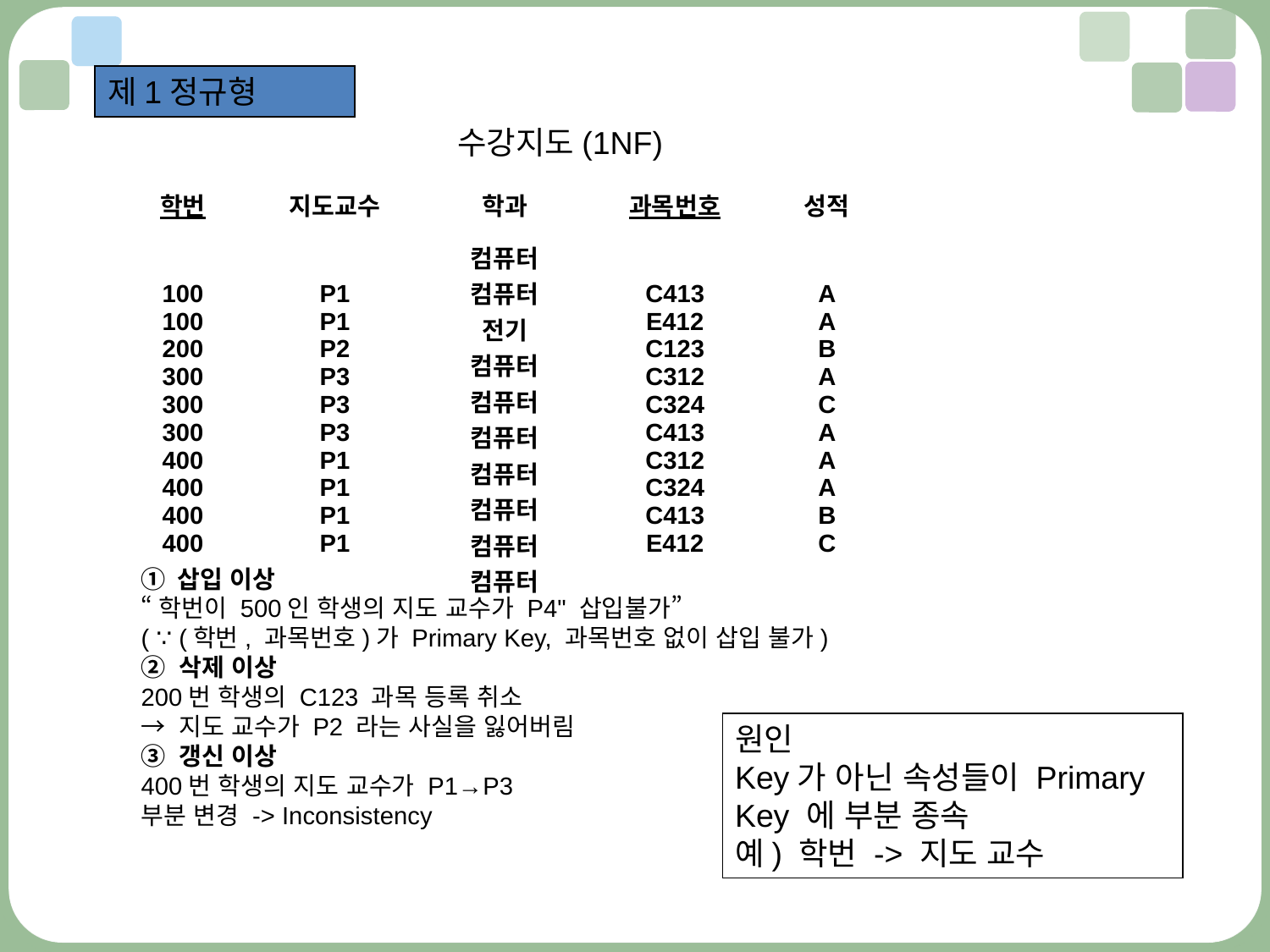

제1정규형
수강지도(1NF)
| 학번 | 지도교수 | 학과 | 과목번호 | 성적 |
| --- | --- | --- | --- | --- |
| 100 100 200 300 300 300 400 400 400 400 | P1 P1 P2 P3 P3 P3 P1 P1 P1 P1 | 컴퓨터 컴퓨터 전기 컴퓨터 컴퓨터 컴퓨터 컴퓨터 컴퓨터 컴퓨터 컴퓨터 | C413 E412 C123 C312 C324 C413 C312 C324 C413 E412 | A A B A C A A A B C |

① 삽입 이상
“학번이 500인 학생의 지도 교수가 P4" 삽입불가”
( ∵ (학번, 과목번호)가 Primary Key, 과목번호 없이 삽입 불가)
② 삭제 이상
200번 학생의 C123 과목 등록 취소
→ 지도 교수가 P2 라는 사실을 잃어버림
③ 갱신 이상
400번 학생의 지도 교수가 P1→P3
부분 변경 -> Inconsistency
원인
Key가 아닌 속성들이 Primary Key 에 부분 종속
예) 학번 -> 지도 교수